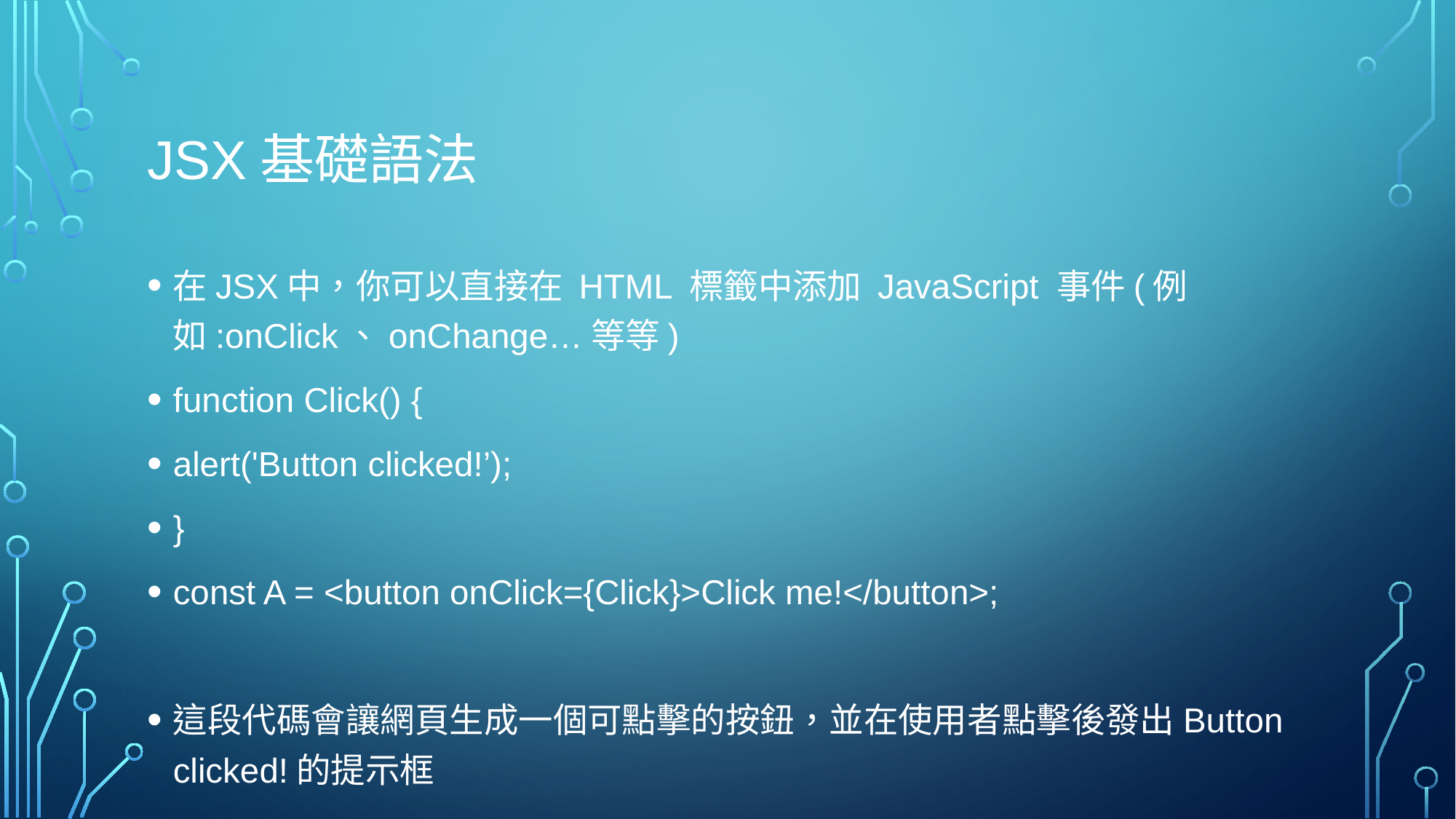

# JSX基礎語法
在JSX中，你可以直接在 HTML 標籤中添加 JavaScript 事件(例如:onClick、onChange…等等)
function Click() {
alert('Button clicked!’);
}
const A = <button onClick={Click}>Click me!</button>;

這段代碼會讓網頁生成一個可點擊的按鈕，並在使用者點擊後發出Button clicked!的提示框